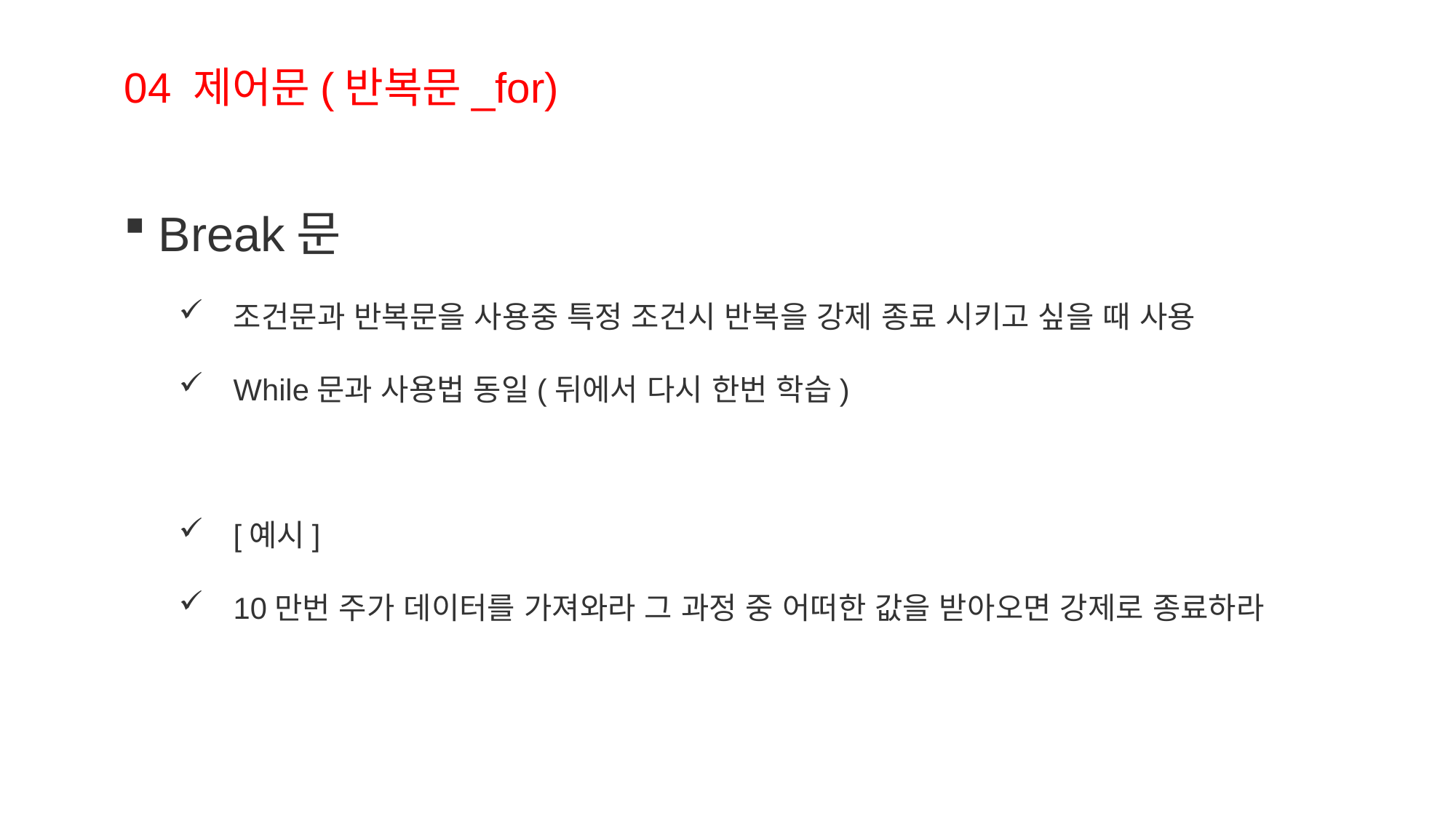

04 제어문(반복문_for)
Break문
조건문과 반복문을 사용중 특정 조건시 반복을 강제 종료 시키고 싶을 때 사용
While문과 사용법 동일(뒤에서 다시 한번 학습)

[예시]
10만번 주가 데이터를 가져와라 그 과정 중 어떠한 값을 받아오면 강제로 종료하라